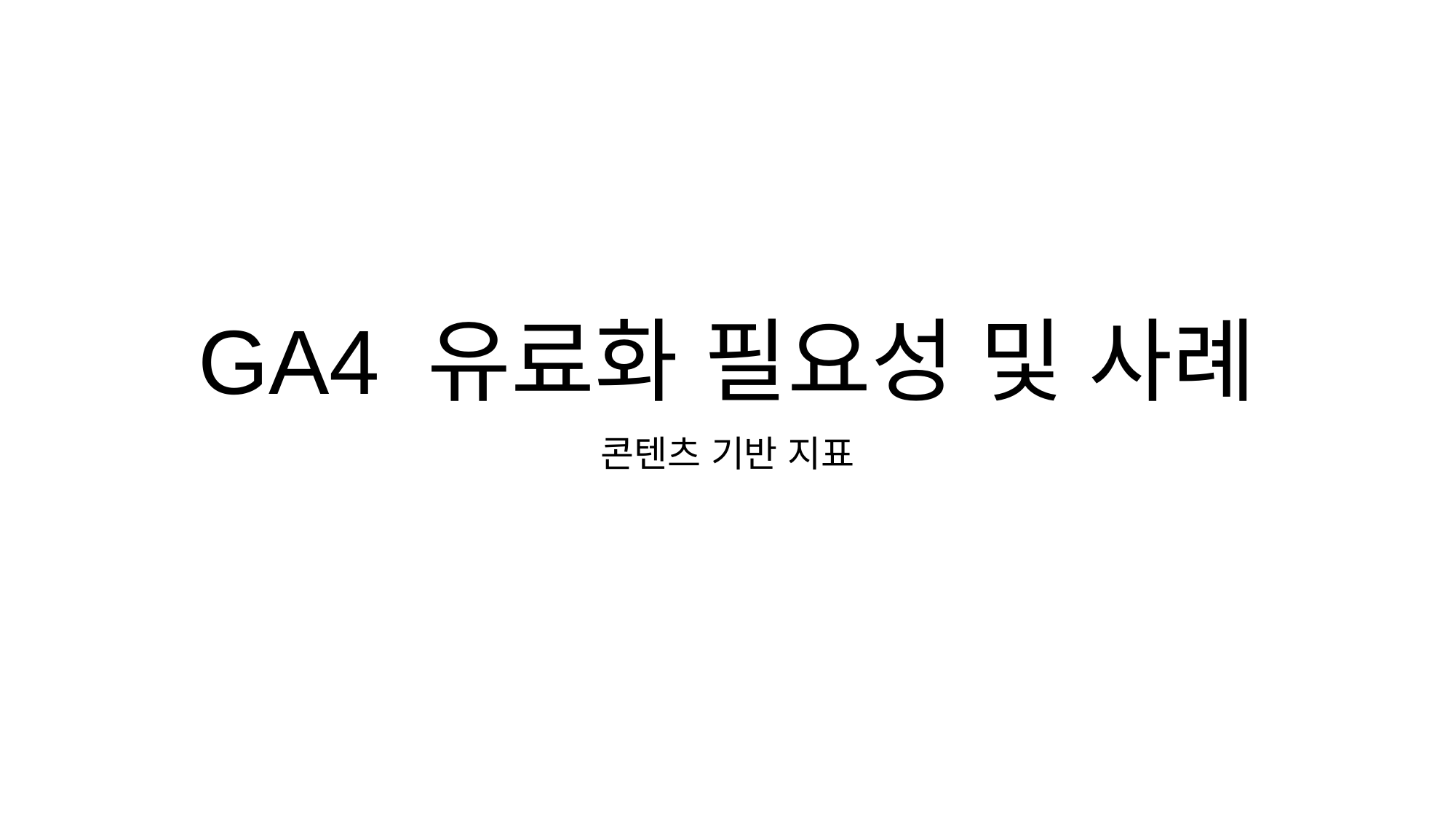

# GA4 유료화 필요성 및 사례
콘텐츠 기반 지표